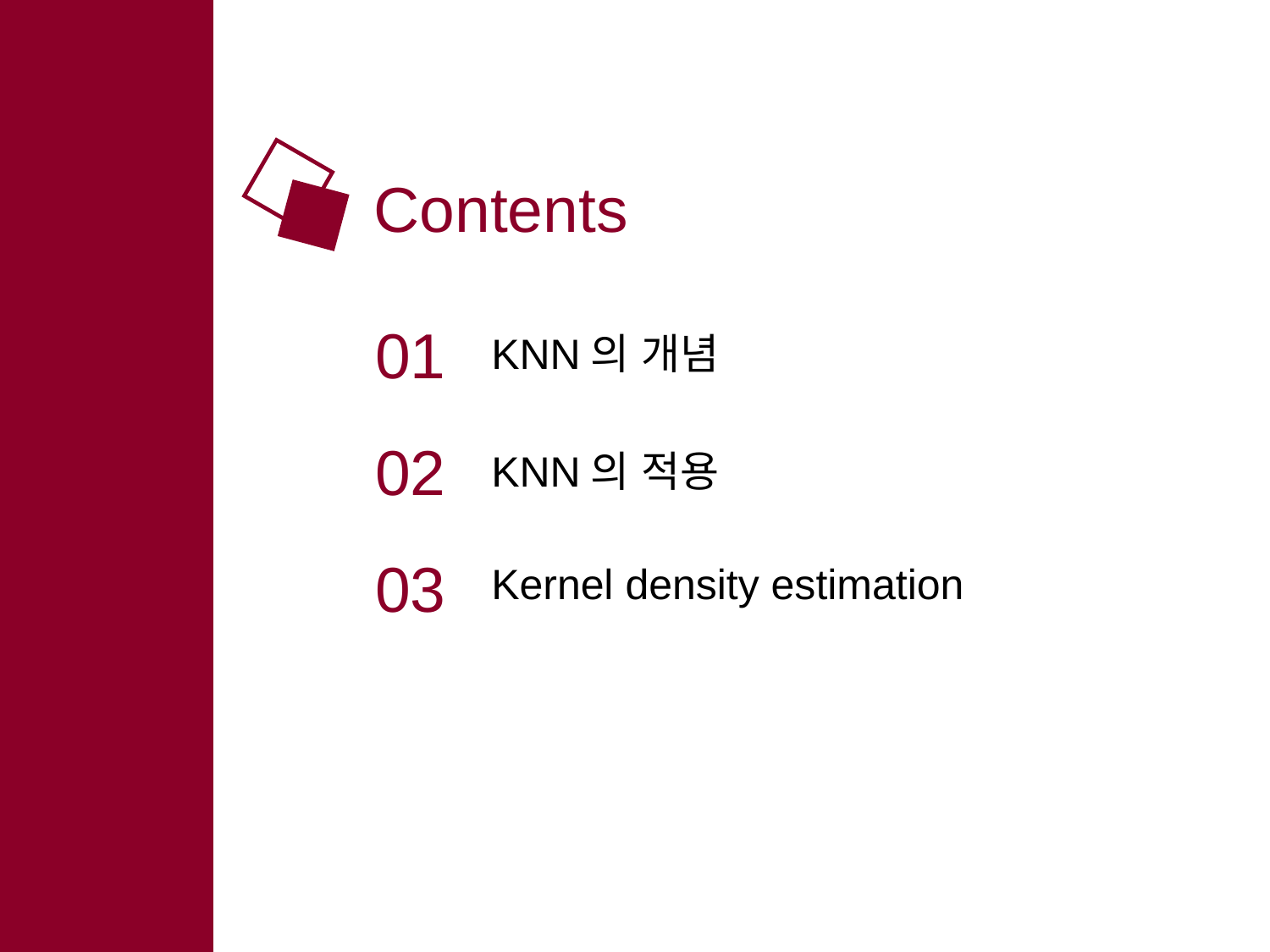

# Contents
01
02
03
KNN의 개념
KNN의 적용
Kernel density estimation
Machine Learning 방법들